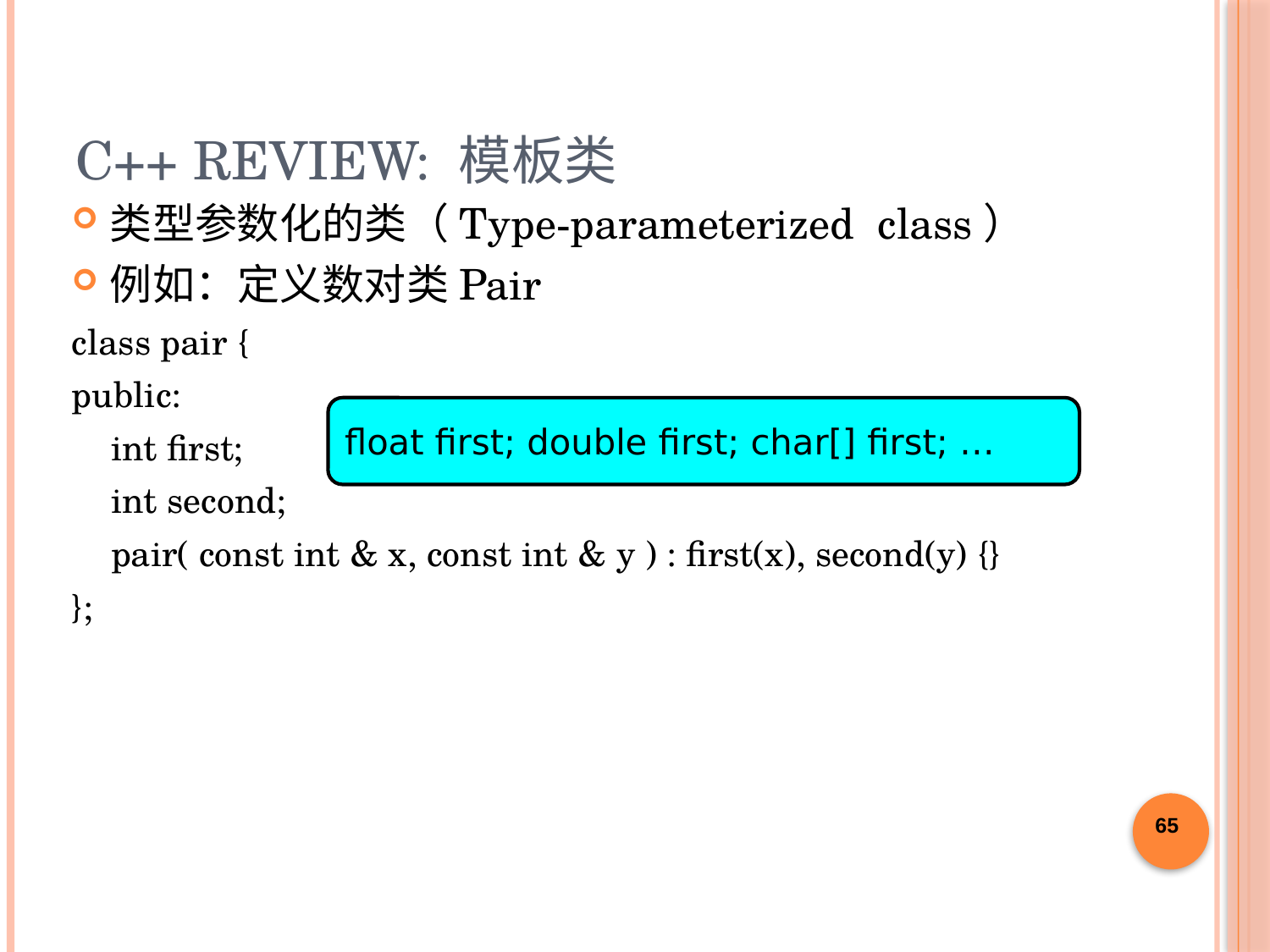

# C++ Review: 模板类
类型参数化的类（Type-parameterized  class）
例如：定义数对类Pair
class pair {
public:
    int first;
    int second;
    pair( const int & x, const int & y ) : first(x), second(y) {}
};

float first; double first; char[] first; …
65